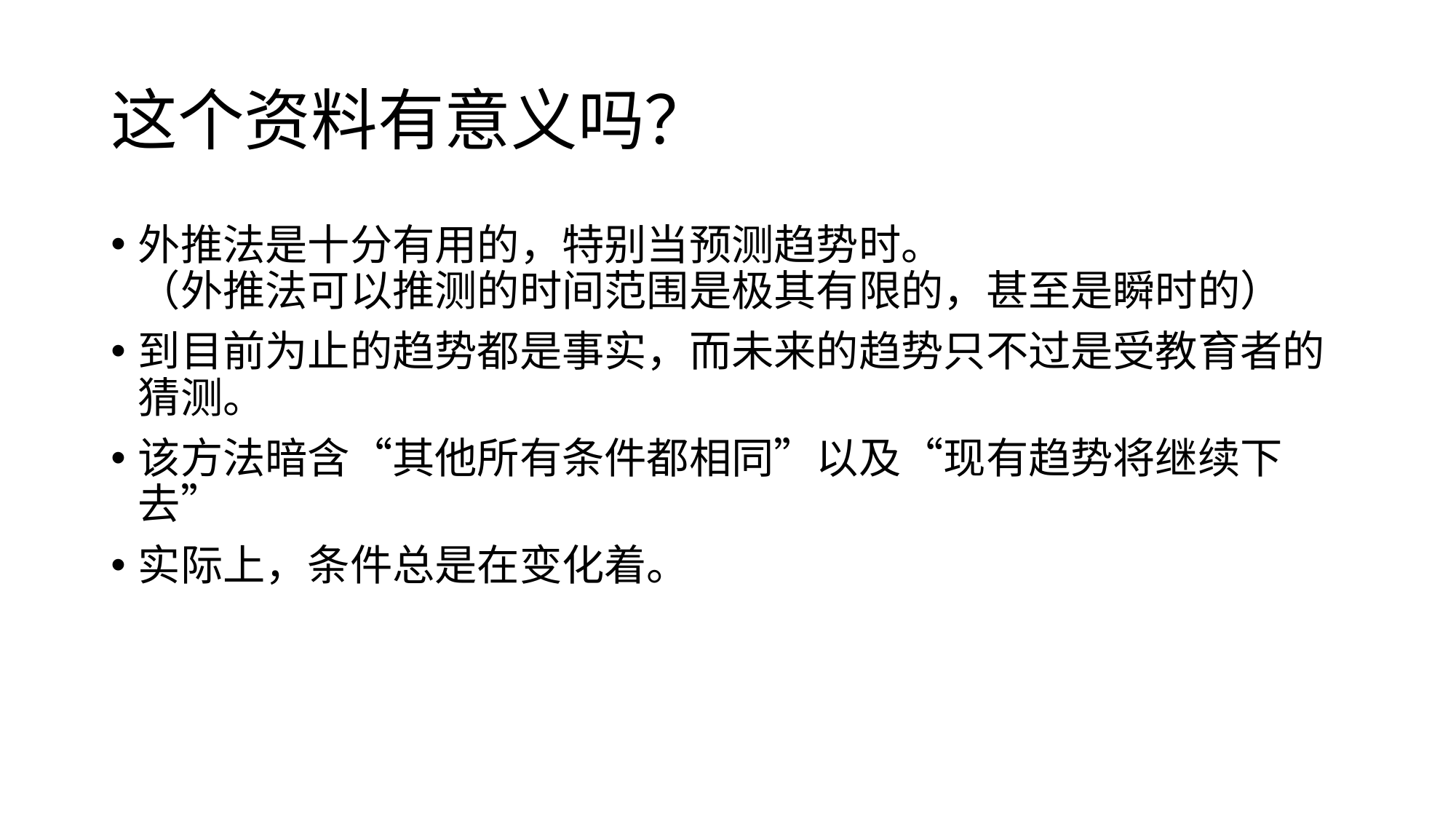

# 这个资料有意义吗？
外推法是十分有用的，特别当预测趋势时。
（外推法可以推测的时间范围是极其有限的，甚至是瞬时的）
到目前为止的趋势都是事实，而未来的趋势只不过是受教育者的猜测。
该方法暗含“其他所有条件都相同”以及“现有趋势将继续下去”
实际上，条件总是在变化着。